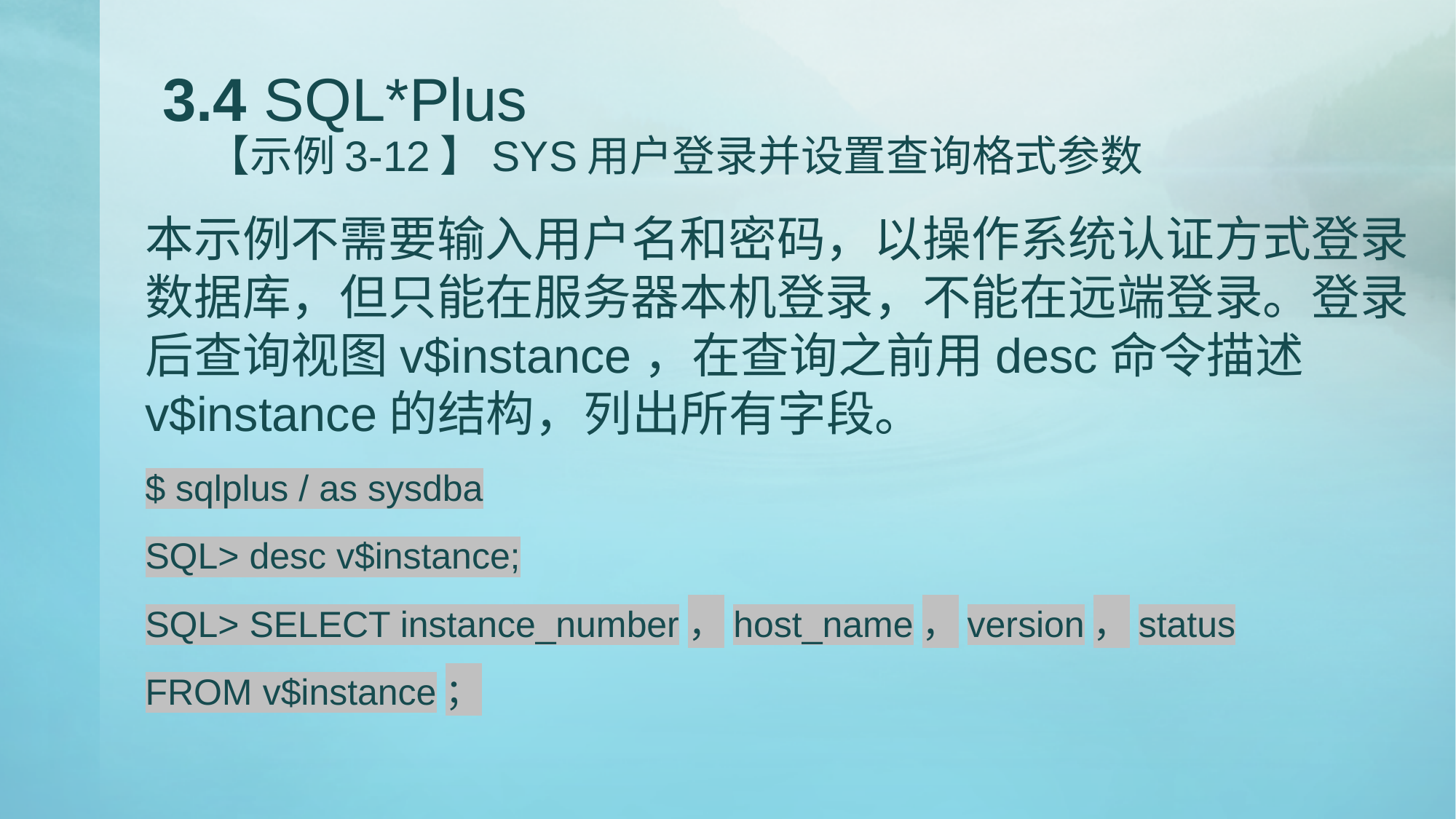

# 3.4 SQL*Plus 【示例3-12】SYS用户登录并设置查询格式参数
本示例不需要输入用户名和密码，以操作系统认证方式登录数据库，但只能在服务器本机登录，不能在远端登录。登录后查询视图v$instance，在查询之前用desc命令描述v$instance的结构，列出所有字段。
$ sqlplus / as sysdba
SQL> desc v$instance;
SQL> SELECT instance_number，host_name，version，status
FROM v$instance；